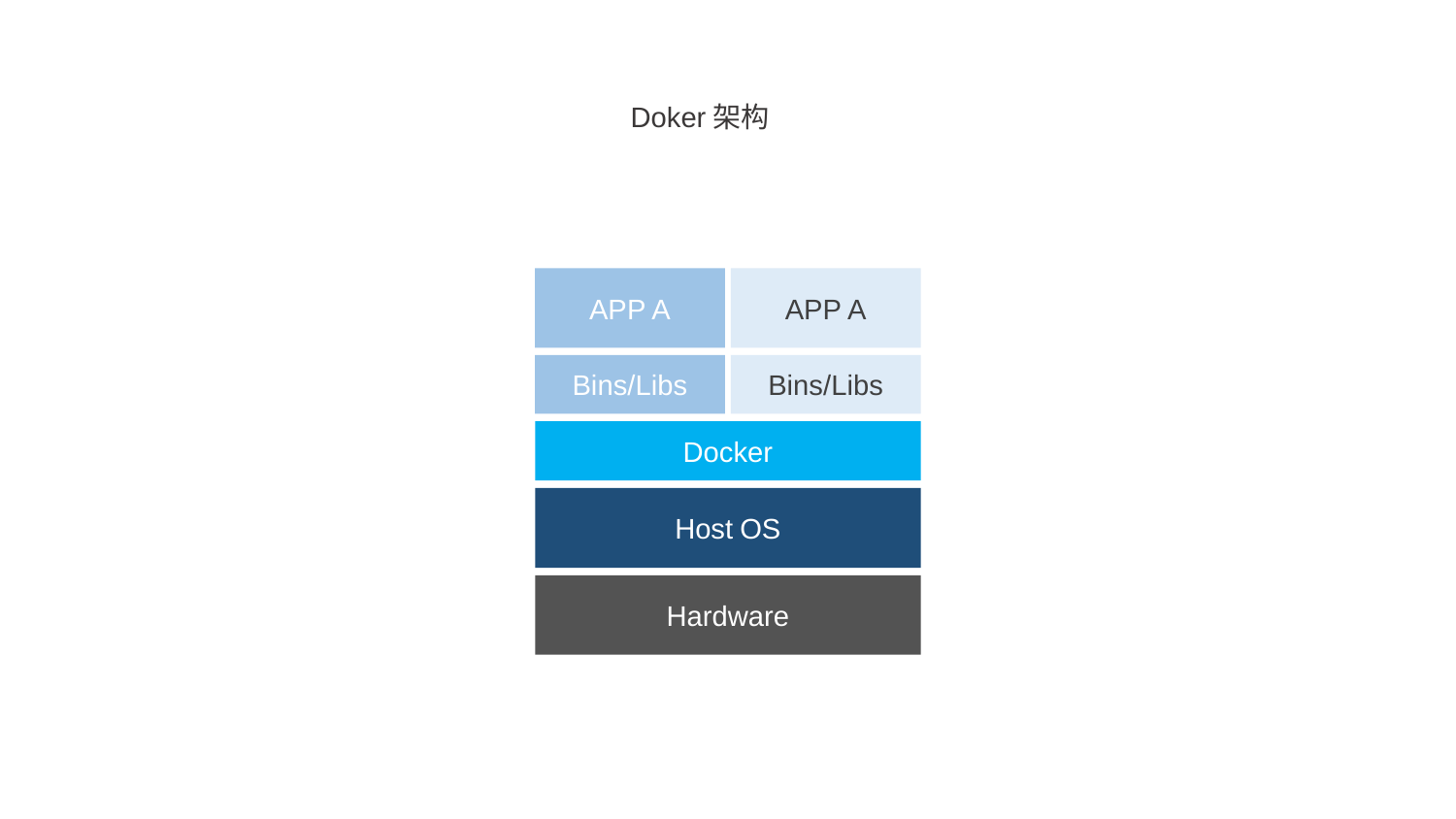

Doker架构
APP A
APP A
Bins/Libs
Bins/Libs
Docker
Host OS
Hardware